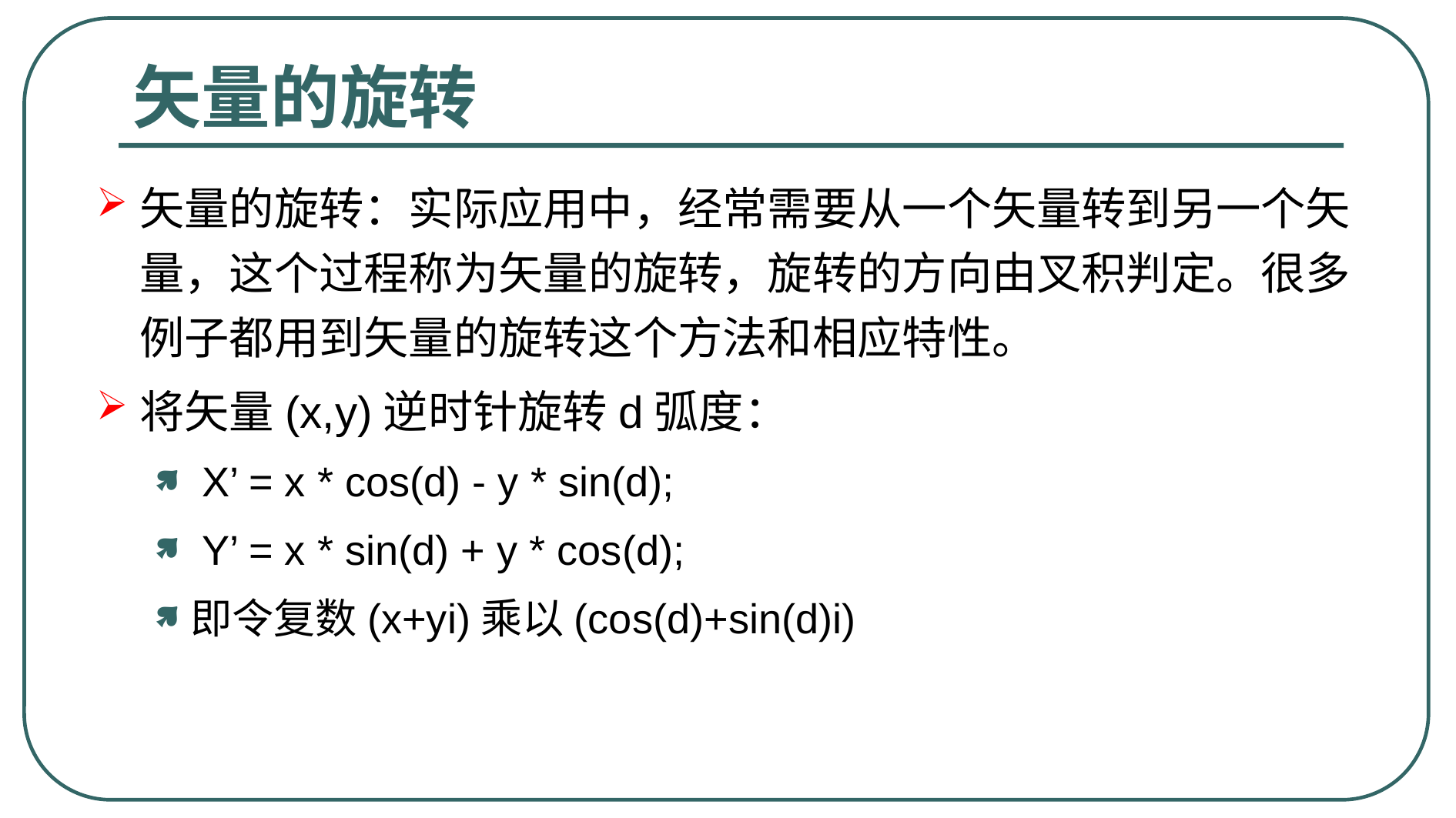

# 矢量的旋转
矢量的旋转：实际应用中，经常需要从一个矢量转到另一个矢量，这个过程称为矢量的旋转，旋转的方向由叉积判定。很多例子都用到矢量的旋转这个方法和相应特性。
将矢量(x,y)逆时针旋转d弧度：
 X’ = x * cos(d) - y * sin(d);
 Y’ = x * sin(d) + y * cos(d);
即令复数(x+yi)乘以(cos(d)+sin(d)i)